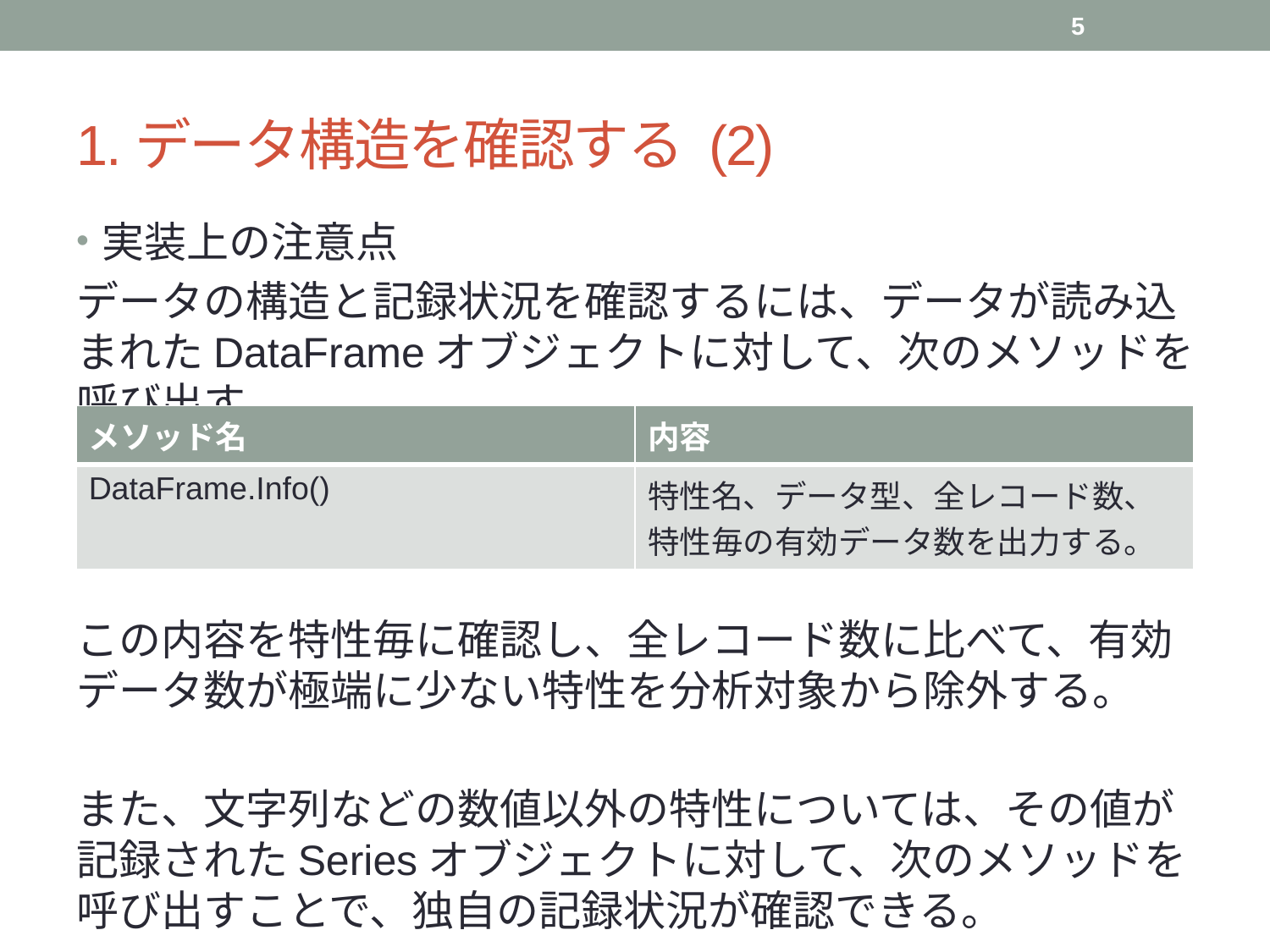

5
# 1.データ構造を確認する (2)
実装上の注意点
データの構造と記録状況を確認するには、データが読み込まれたDataFrameオブジェクトに対して、次のメソッドを呼び出す。

この内容を特性毎に確認し、全レコード数に比べて、有効データ数が極端に少ない特性を分析対象から除外する。

また、文字列などの数値以外の特性については、その値が記録されたSeriesオブジェクトに対して、次のメソッドを呼び出すことで、独自の記録状況が確認できる。

| メソッド名 | 内容 |
| --- | --- |
| DataFrame.Info() | 特性名、データ型、全レコード数、特性毎の有効データ数を出力する。 |